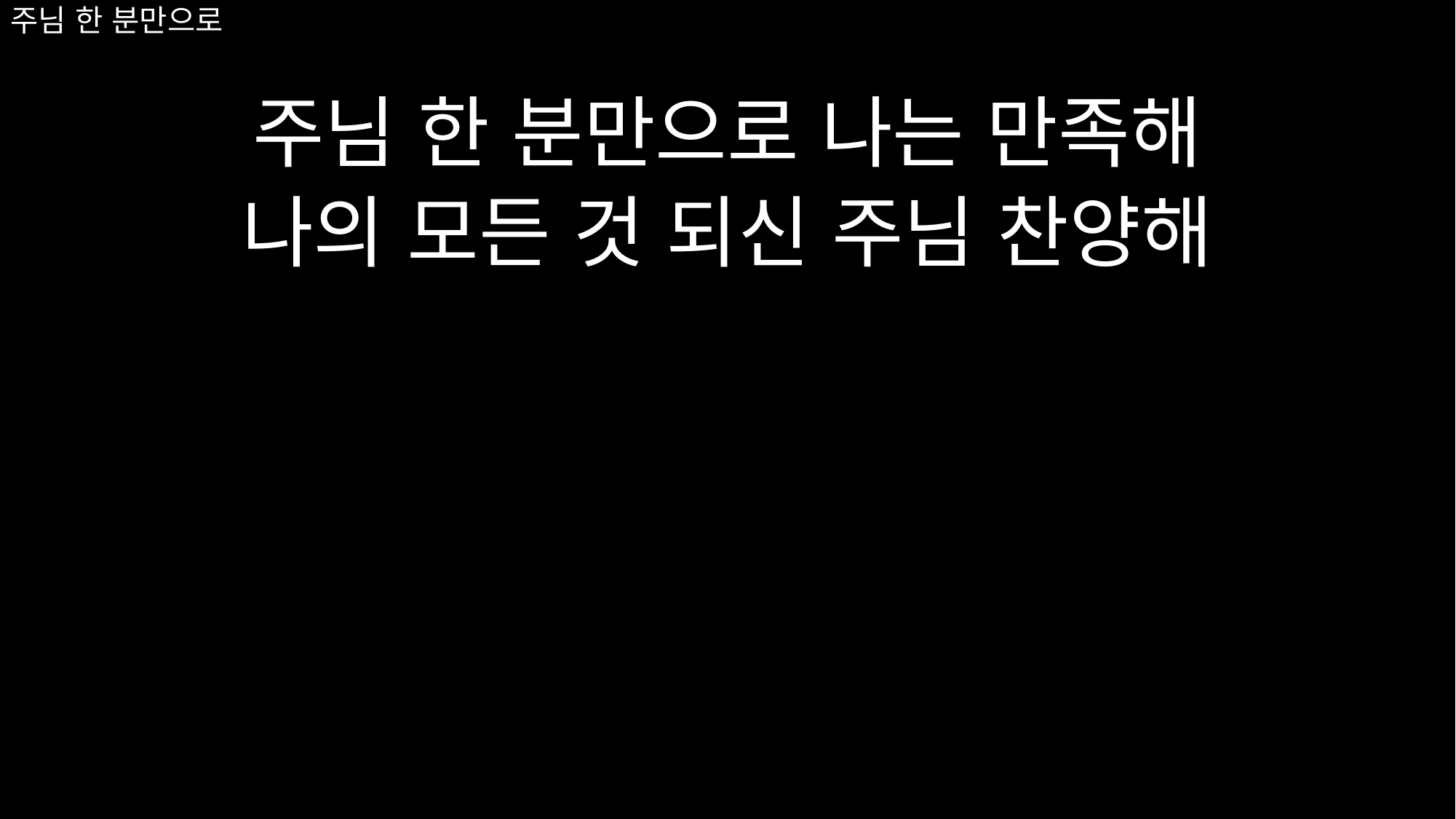

# 주님 한 분만으로
주님 한 분만으로 나는 만족해
나의 모든 것 되신 주님 찬양해